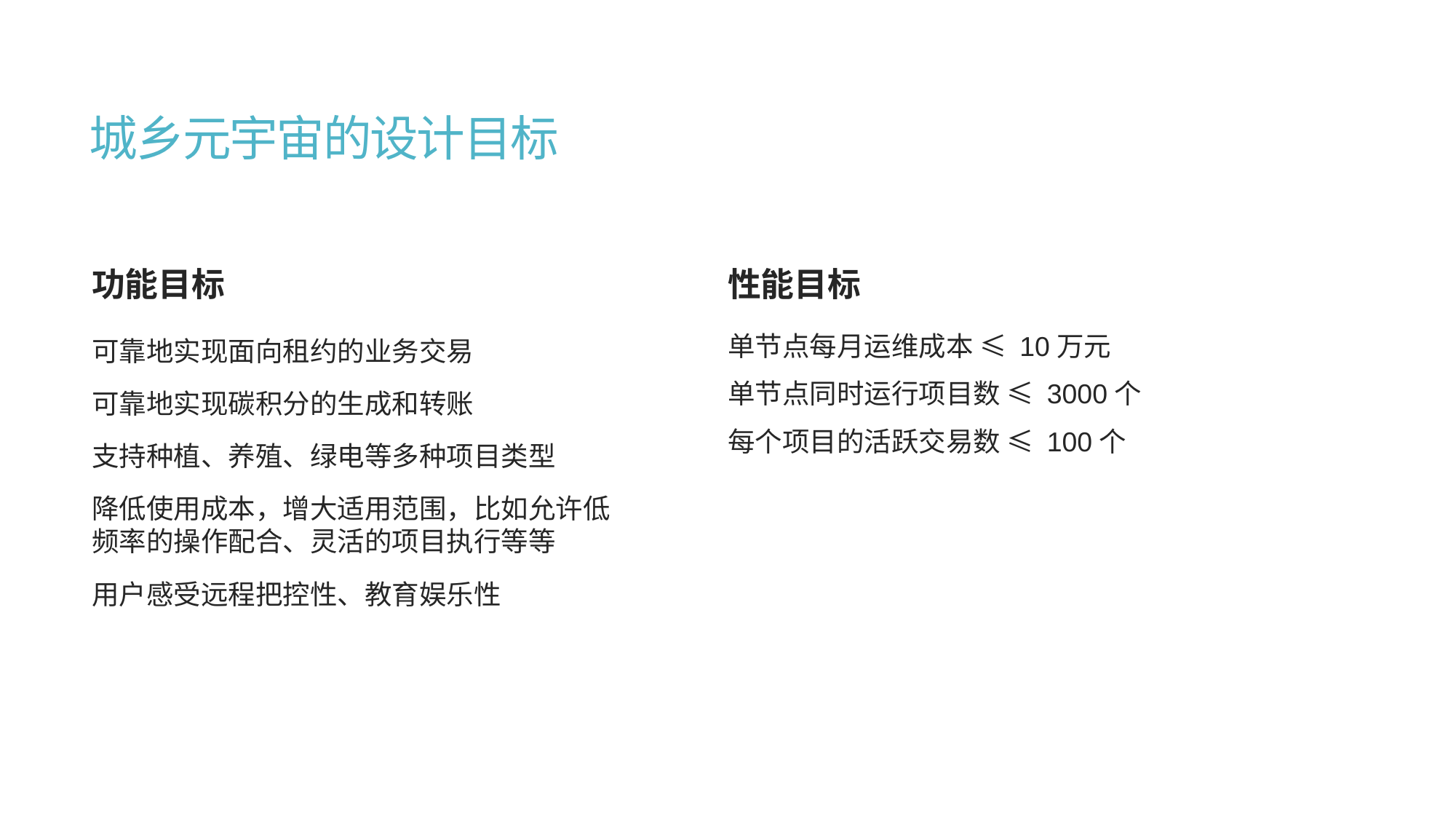

# 城乡元宇宙的设计目标
性能目标
功能目标
单节点每月运维成本 ≤ 10万元
单节点同时运行项目数 ≤ 3000个
每个项目的活跃交易数 ≤ 100个
可靠地实现面向租约的业务交易
可靠地实现碳积分的生成和转账
支持种植、养殖、绿电等多种项目类型
降低使用成本，增大适用范围，比如允许低频率的操作配合、灵活的项目执行等等
用户感受远程把控性、教育娱乐性